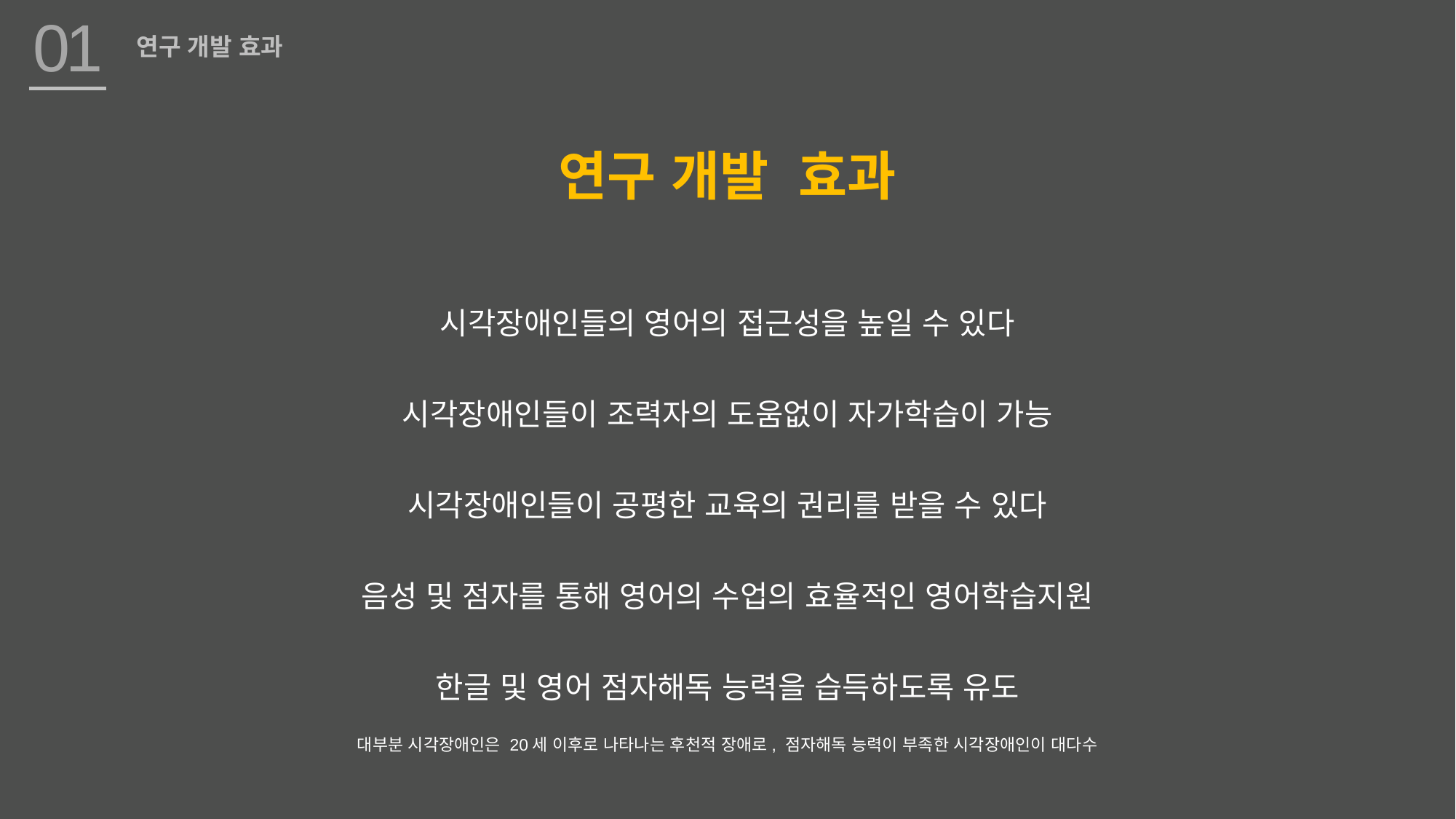

01
연구 개발 효과
연구 개발  효과
시각장애인들의 영어의 접근성을 높일 수 있다
시각장애인들이 조력자의 도움없이 자가학습이 가능
시각장애인들이 공평한 교육의 권리를 받을 수 있다
음성 및 점자를 통해 영어의 수업의 효율적인 영어학습지원
한글 및 영어 점자해독 능력을 습득하도록 유도
대부분 시각장애인은 20세 이후로 나타나는 후천적 장애로, 점자해독 능력이 부족한 시각장애인이 대다수